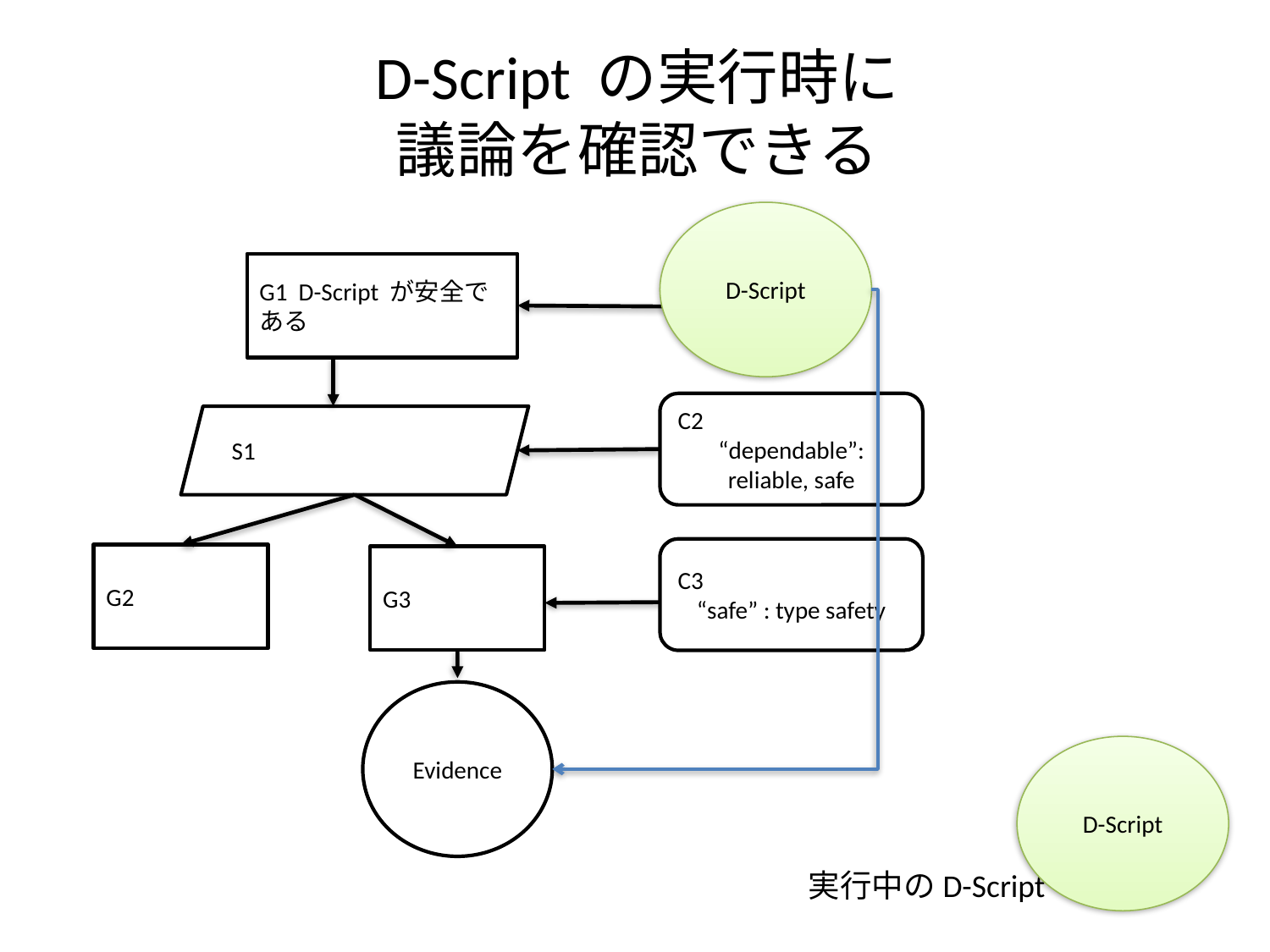

# D-Script の実行時に 議論を確認できる
D-Script
G1  D-Script が安全である
C2
“dependable”: reliable, safe
S1
C3
“safe” : type safety
G2
G3
Evidence
D-Script
 実行中のD-Script